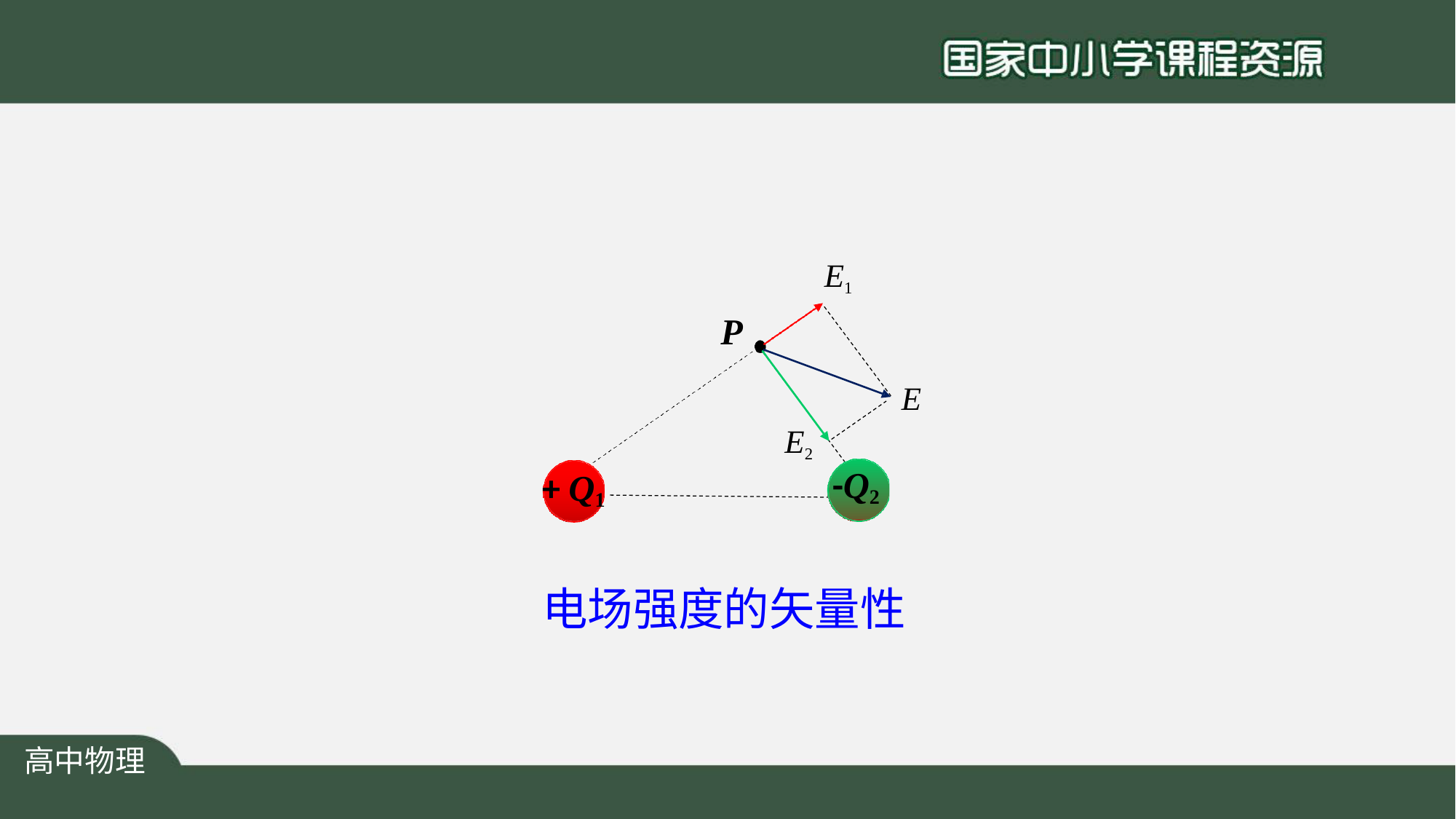

E1
P
E
E2

-Q2

+ Q1

电场强度的矢量性
高中物理